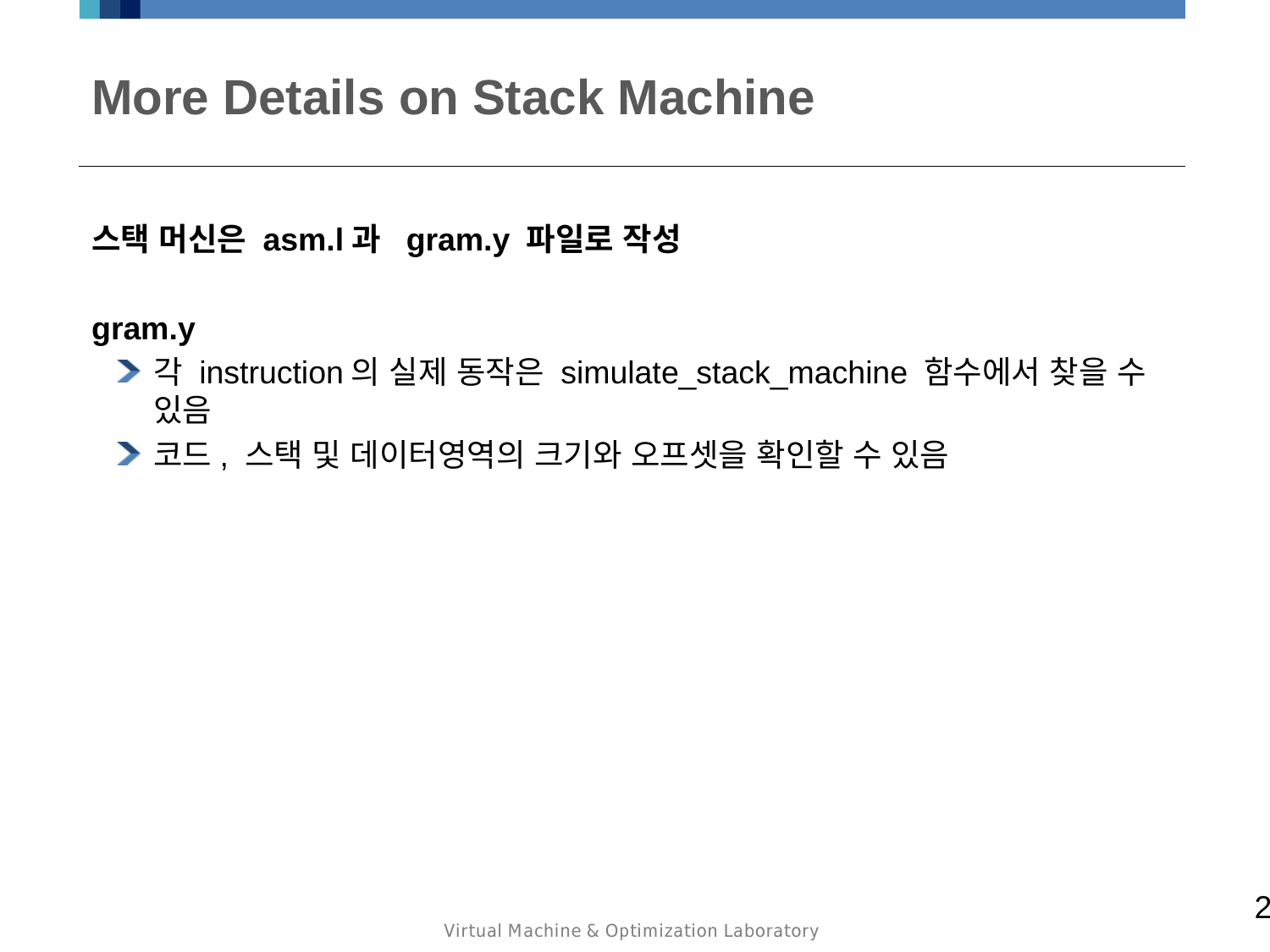

# More Details on Stack Machine
스택 머신은 asm.l과  gram.y 파일로 작성

gram.y
각 instruction의 실제 동작은 simulate_stack_machine 함수에서 찾을 수 있음
코드, 스택 및 데이터영역의 크기와 오프셋을 확인할 수 있음